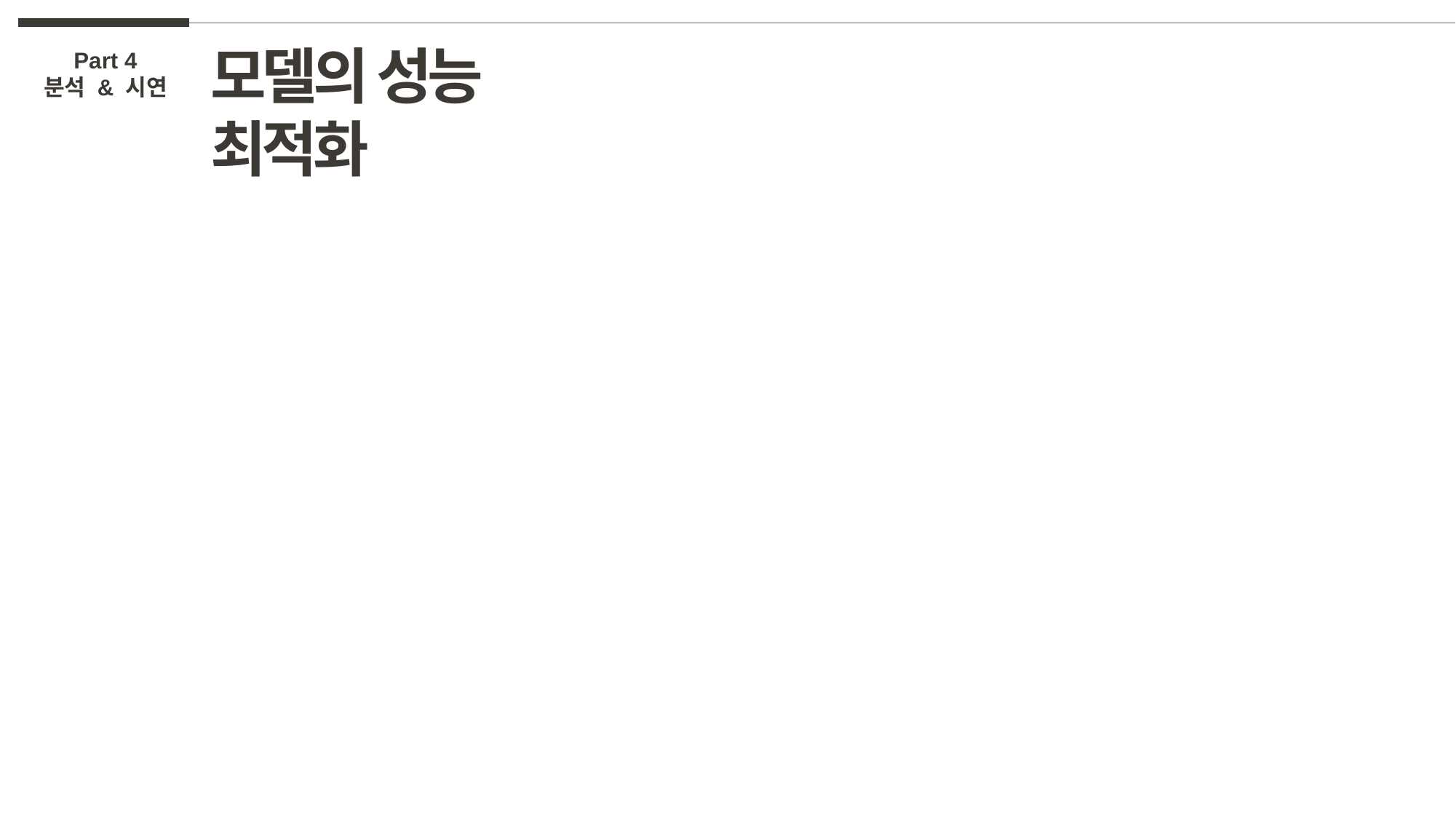

모델의 성능 최적화
Part 4
분석 & 시연